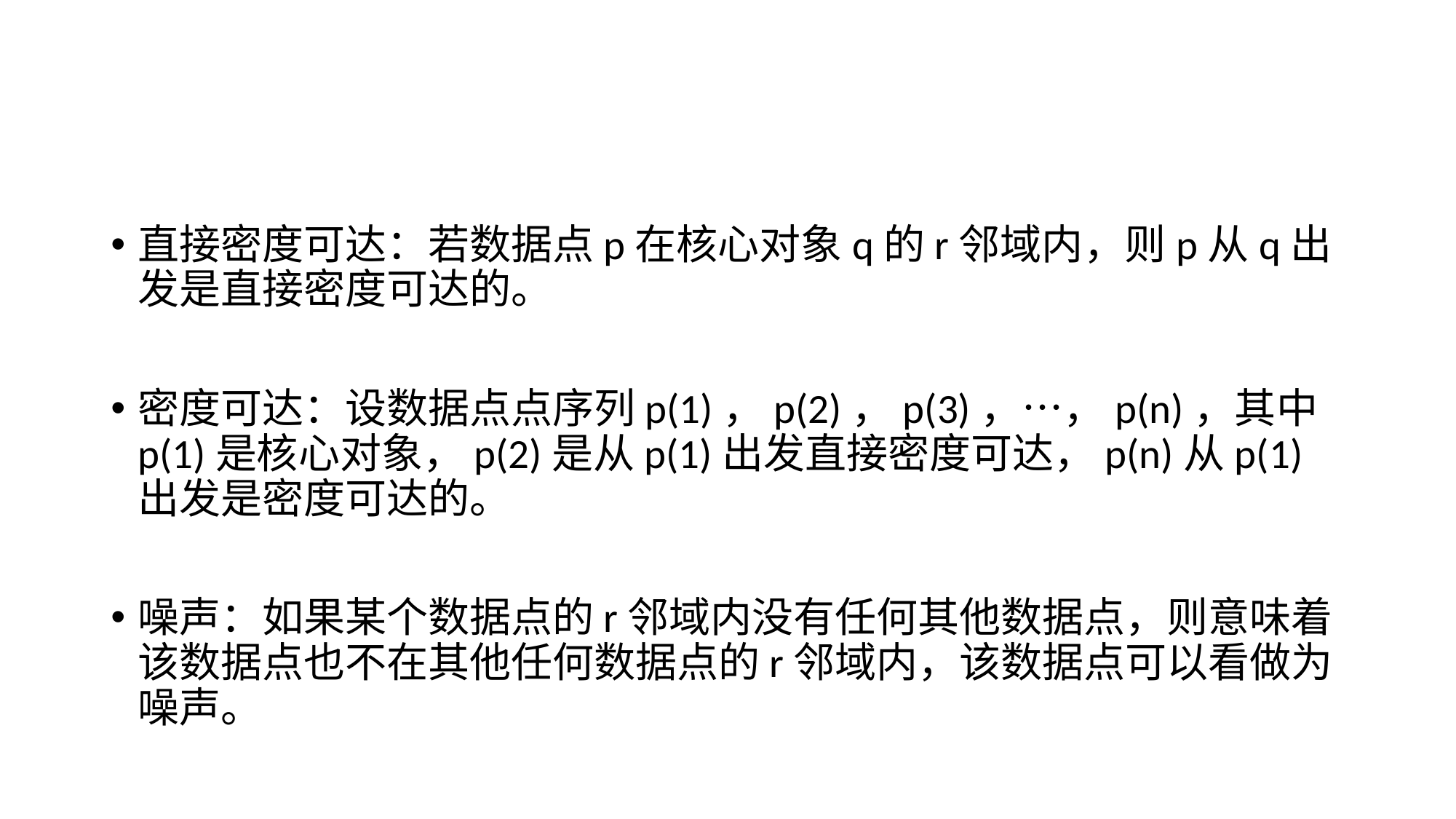

#
直接密度可达：若数据点p在核心对象q的r邻域内，则p从q出发是直接密度可达的。

密度可达：设数据点点序列p(1)，p(2)，p(3)，…，p(n)，其中p(1)是核心对象，p(2)是从p(1)出发直接密度可达，p(n)从p(1)出发是密度可达的。

噪声：如果某个数据点的r邻域内没有任何其他数据点，则意味着该数据点也不在其他任何数据点的r邻域内，该数据点可以看做为噪声。